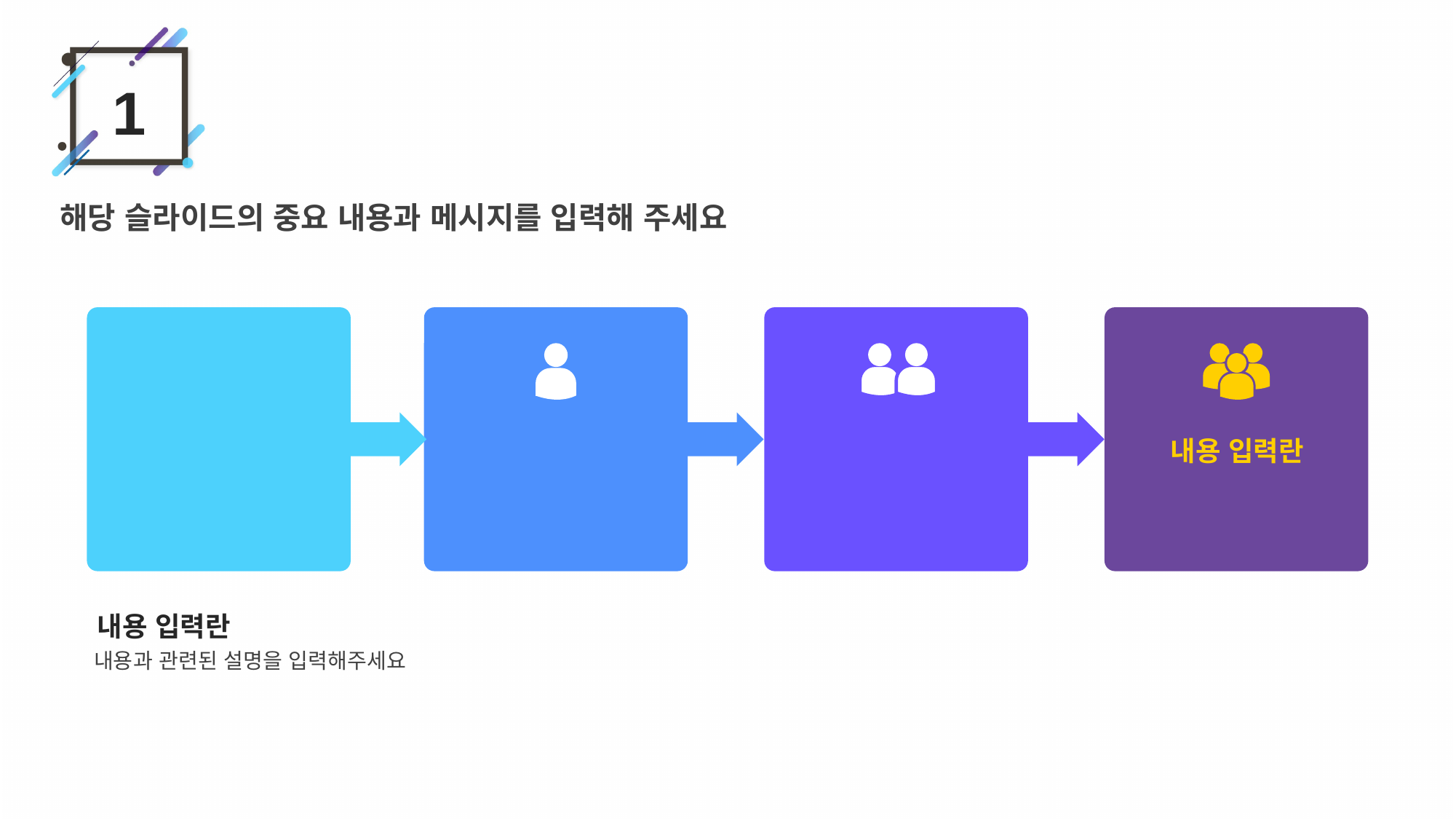

1

해당 슬라이드의 중요 내용과 메시지를 입력해 주세요

START
내용 입력란
내용 입력란
내용 입력란
내용과 관련된 설명을
입력해주세요
내용과 관련된 설명을
입력해주세요
내용과 관련된 설명을
입력해주세요
내용 입력란
내용과 관련된 설명을 입력해주세요